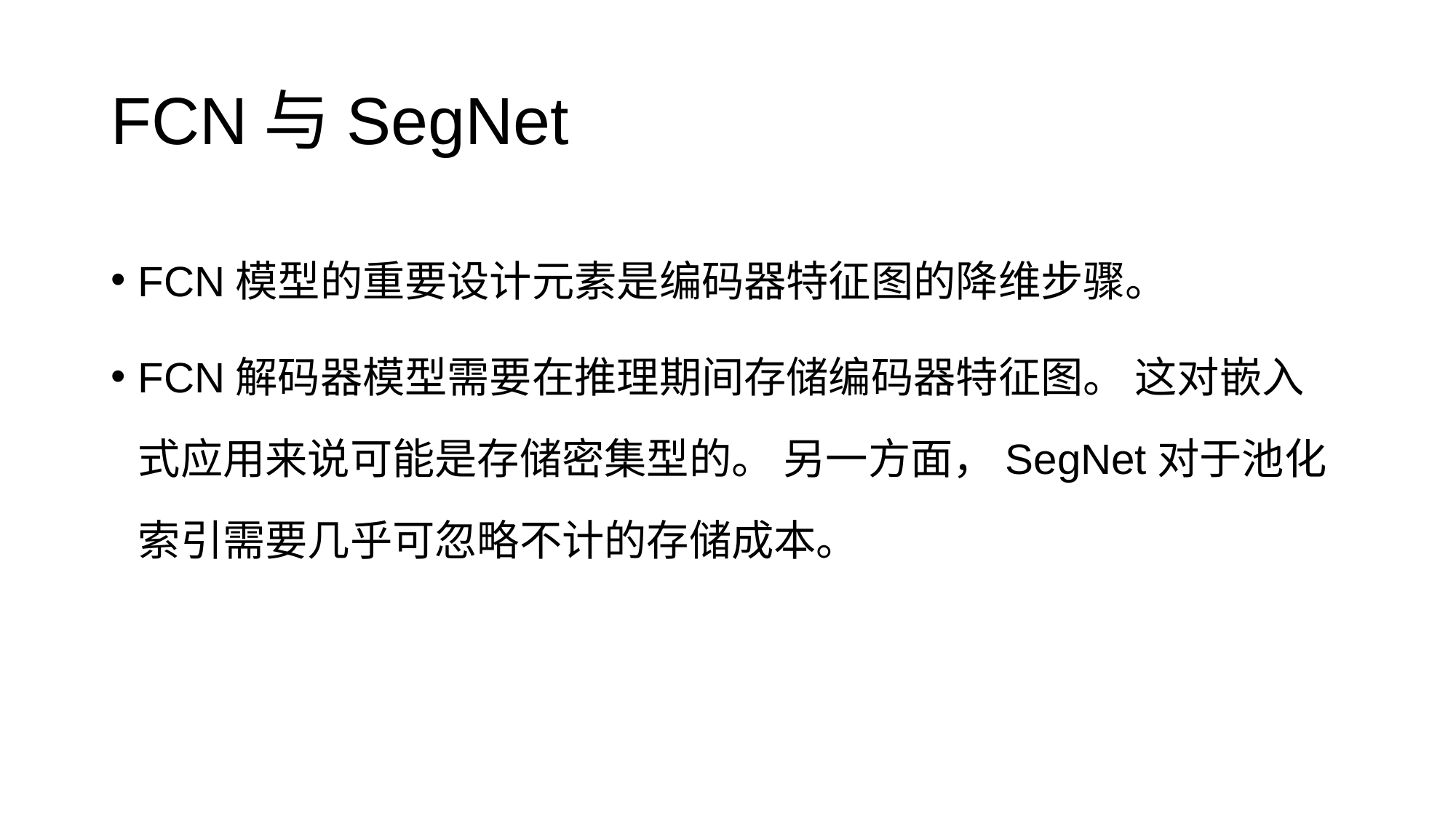

# FCN与SegNet
FCN模型的重要设计元素是编码器特征图的降维步骤。
FCN解码器模型需要在推理期间存储编码器特征图。 这对嵌入式应用来说可能是存储密集型的。 另一方面，SegNet对于池化索引需要几乎可忽略不计的存储成本。